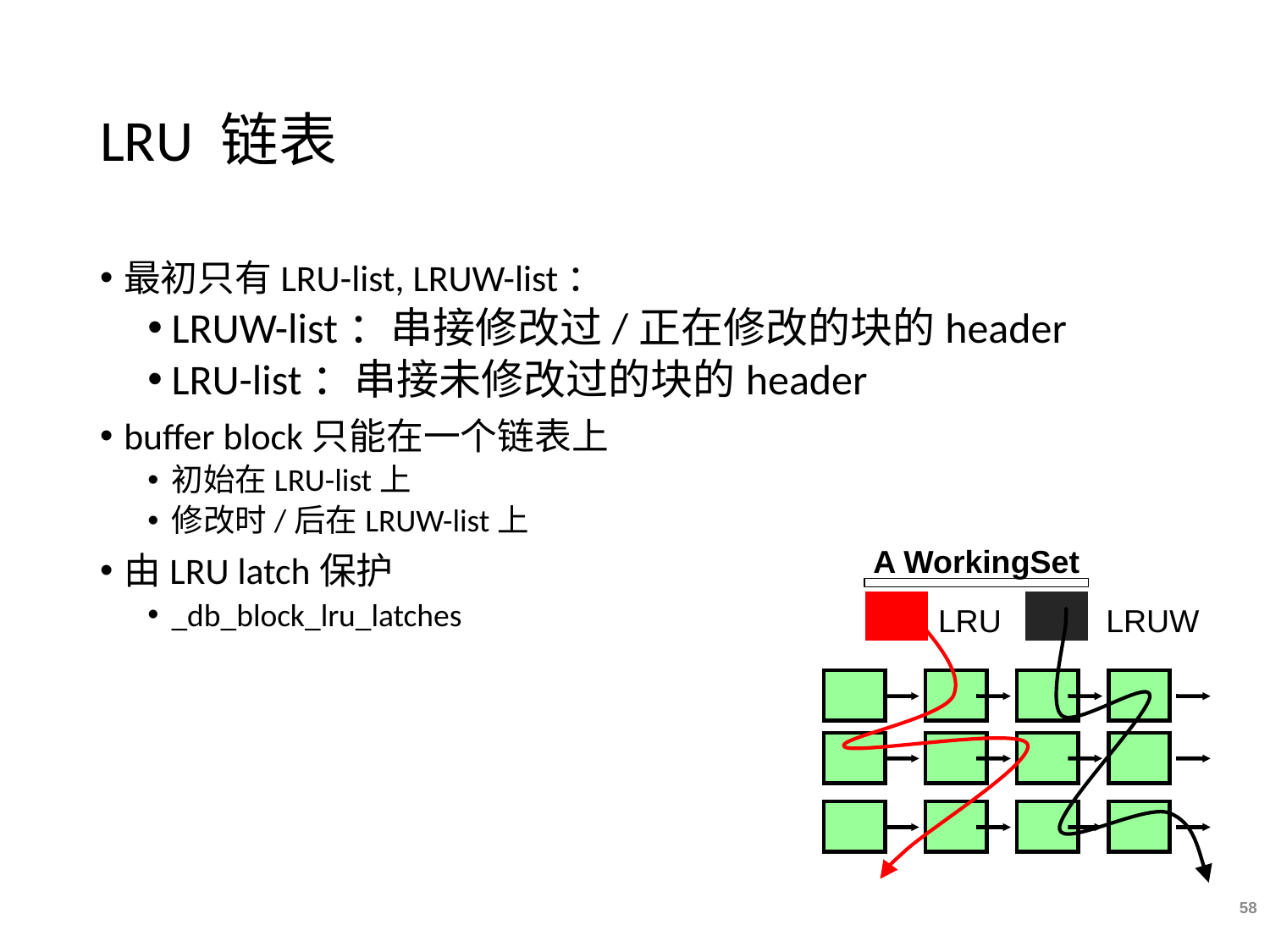

# LRU 链表
最初只有LRU-list, LRUW-list：
LRUW-list：串接修改过/正在修改的块的header
LRU-list：串接未修改过的块的header
buffer block只能在一个链表上
初始在LRU-list上
修改时/后在LRUW-list上
由LRU latch保护
_db_block_lru_latches
A WorkingSet

LRU
LRUW

58